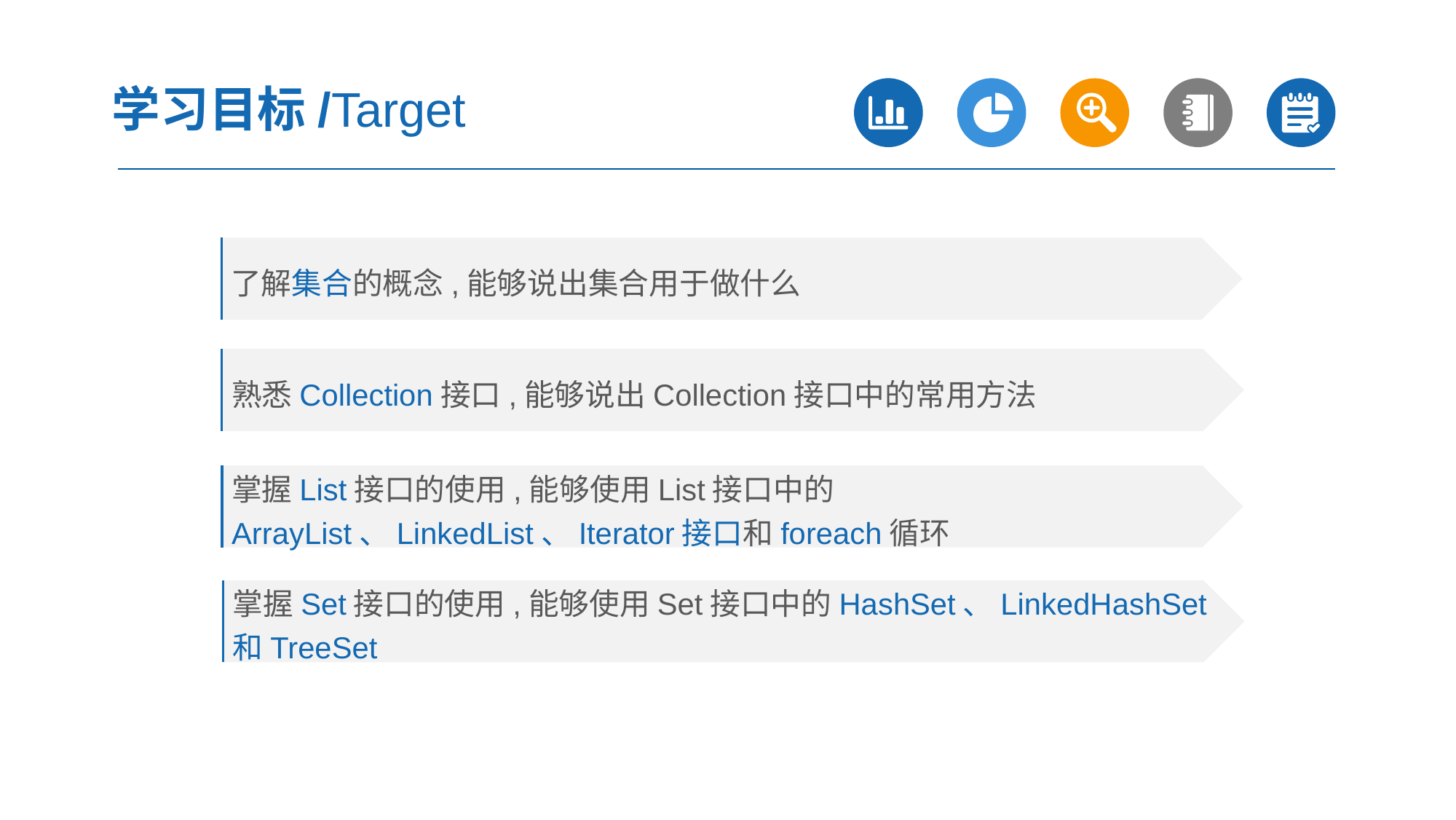

学习目标/Target
了解集合的概念,能够说出集合用于做什么

熟悉Collection接口,能够说出Collection接口中的常用方法

掌握List接口的使用,能够使用List接口中的ArrayList、LinkedList、Iterator接口和foreach循环

掌握Set接口的使用,能够使用Set接口中的HashSet、LinkedHashSet和TreeSet